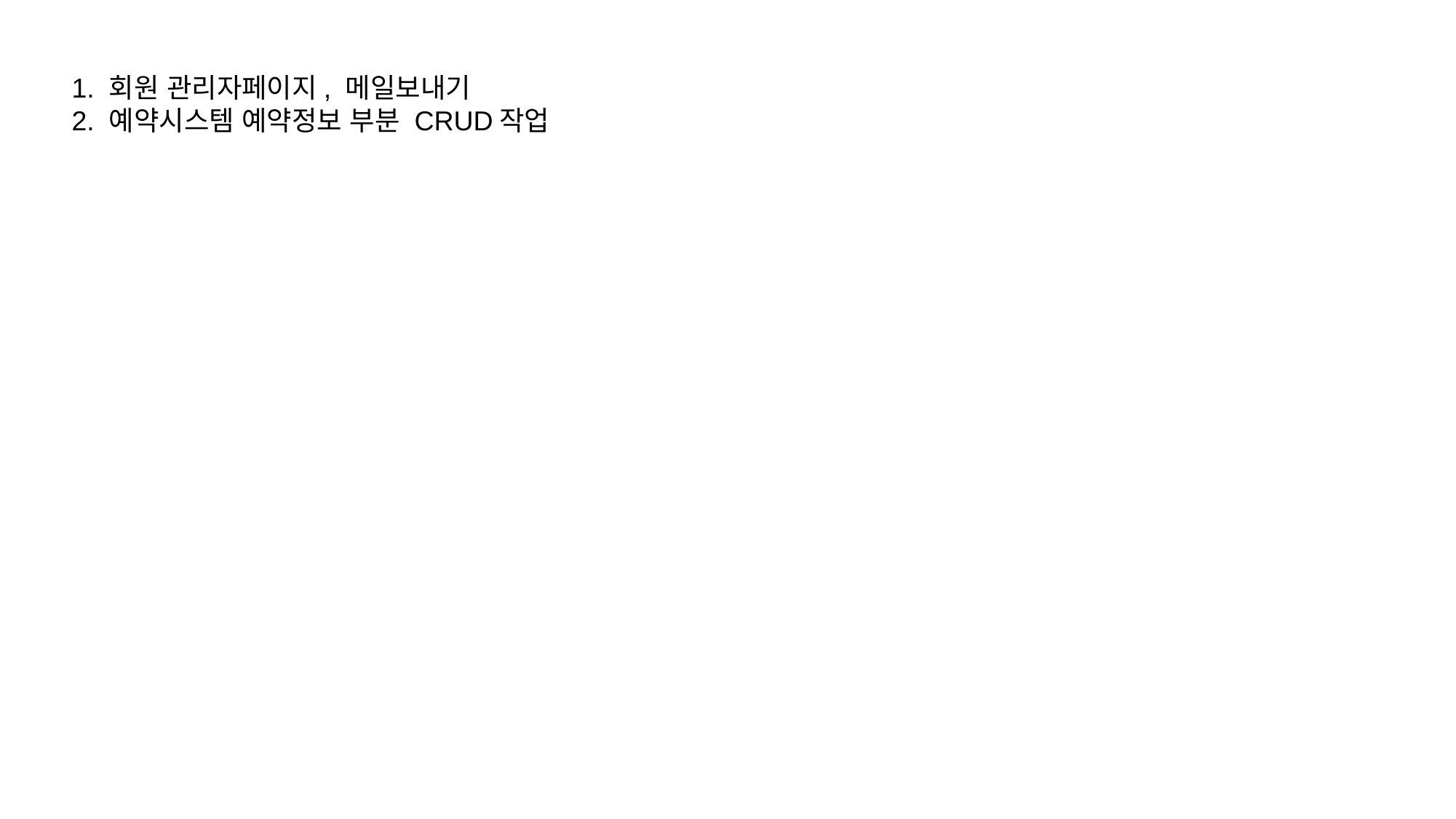

1. 회원 관리자페이지, 메일보내기
2. 예약시스템 예약정보 부분 CRUD작업